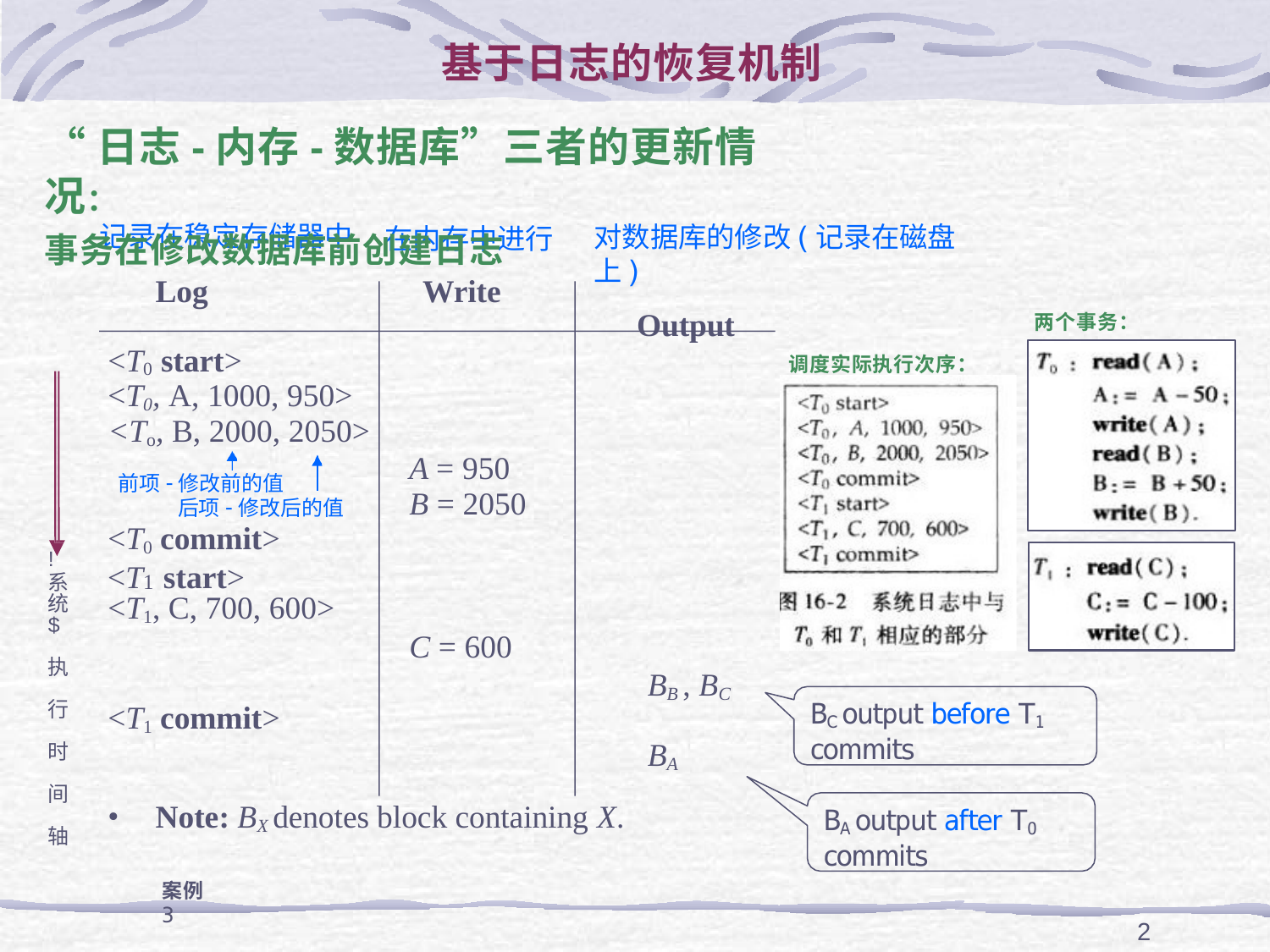

# 基于日志的恢复机制

“日志-内存-数据库”三者的更新情况：
事务在修改数据库前创建日志
记录在稳定存储器中
Log
对数据库的修改(记录在磁盘上)
Output
在内存中进行
Write

两个事务：

<T0 start>
<T0, A, 1000, 950>
<To, B, 2000, 2050>
前项-修改前的值
后项-修改后的值

调度实际执行次序：

A = 950
B = 2050

<T0 commit>

!
系 统
$ 执 行 时 间 轴
<T	start>
1
<T1, C, 700, 600>
C = 600
BB , BC
BA

BC output before T1  commits
<T1 commit>

Note: BX denotes block containing X.
BA output after T0  commits
案例3

22